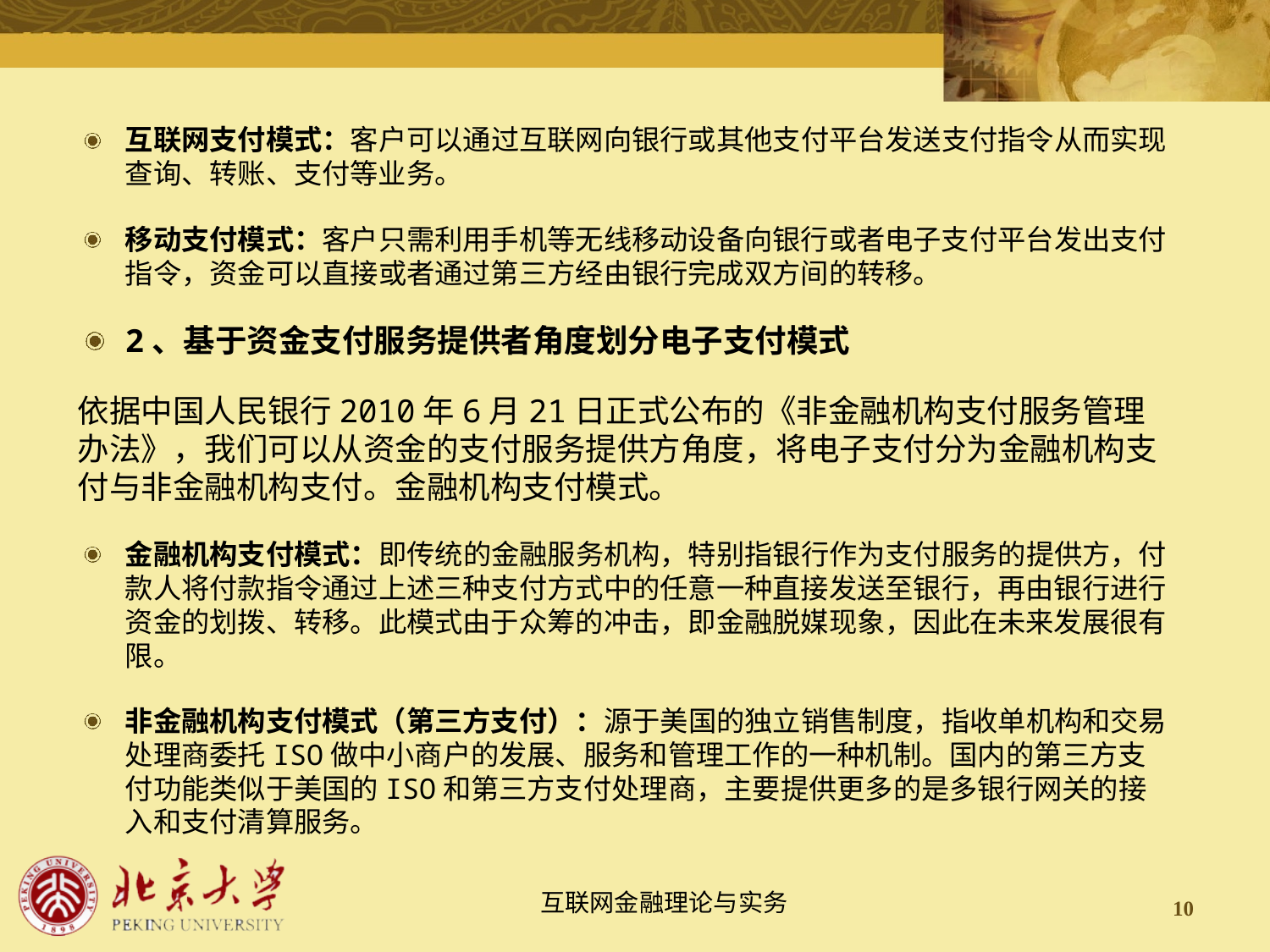

互联网支付模式：客户可以通过互联网向银行或其他支付平台发送支付指令从而实现查询、转账、支付等业务。
移动支付模式：客户只需利用手机等无线移动设备向银行或者电子支付平台发出支付指令，资金可以直接或者通过第三方经由银行完成双方间的转移。
2、基于资金支付服务提供者角度划分电子支付模式
依据中国人民银行2010年6月21日正式公布的《非金融机构支付服务管理办法》，我们可以从资金的支付服务提供方角度，将电子支付分为金融机构支付与非金融机构支付。金融机构支付模式。
金融机构支付模式：即传统的金融服务机构，特别指银行作为支付服务的提供方，付款人将付款指令通过上述三种支付方式中的任意一种直接发送至银行，再由银行进行资金的划拨、转移。此模式由于众筹的冲击，即金融脱媒现象，因此在未来发展很有限。
非金融机构支付模式（第三方支付）：源于美国的独立销售制度，指收单机构和交易处理商委托ISO做中小商户的发展、服务和管理工作的一种机制。国内的第三方支付功能类似于美国的ISO和第三方支付处理商，主要提供更多的是多银行网关的接入和支付清算服务。
10